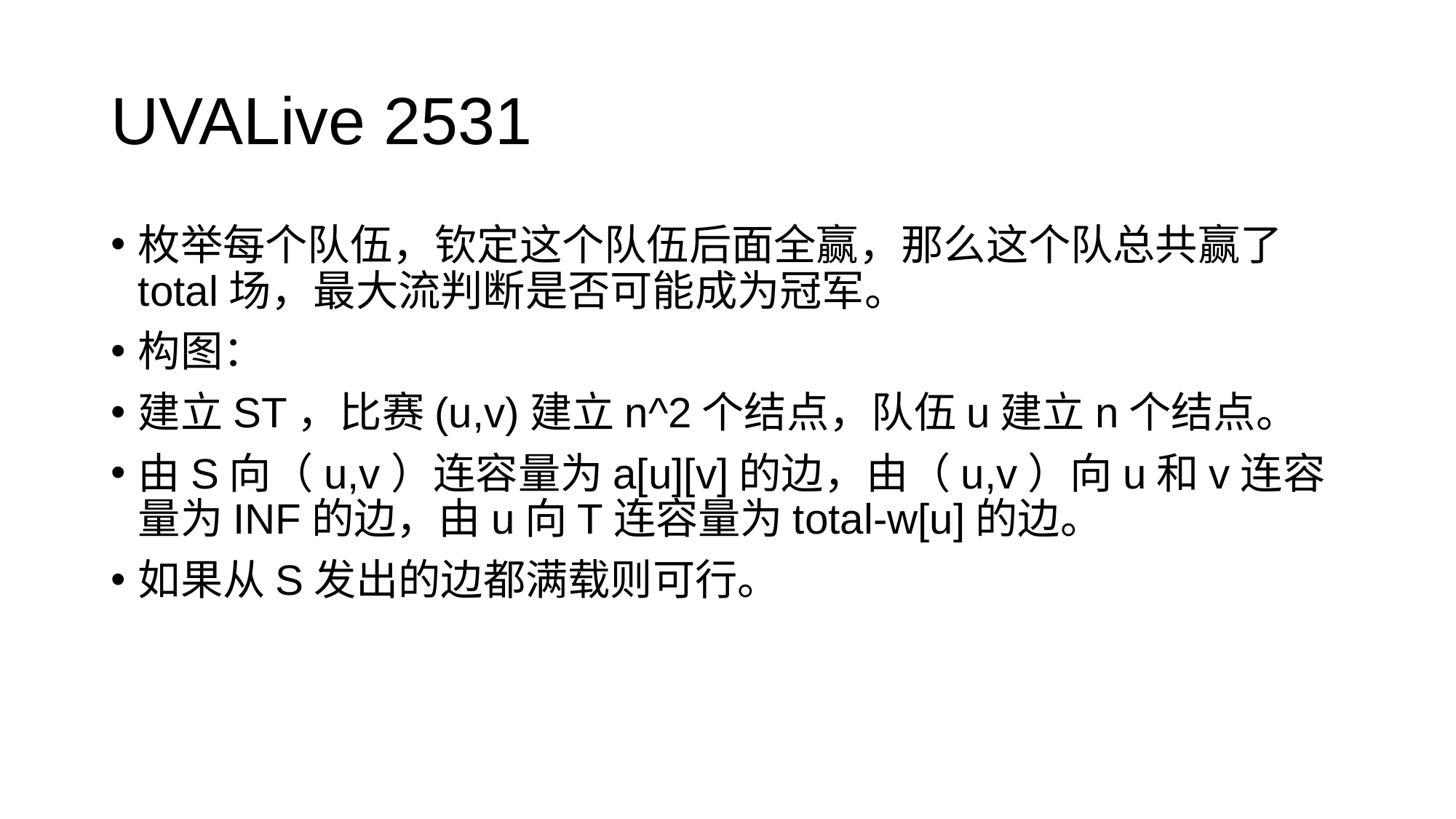

# UVALive 2531
枚举每个队伍，钦定这个队伍后面全赢，那么这个队总共赢了total场，最大流判断是否可能成为冠军。
构图：
建立ST，比赛(u,v)建立n^2个结点，队伍u建立n个结点。
由S向（u,v）连容量为a[u][v]的边，由（u,v）向u和v连容量为INF的边，由u向T连容量为total-w[u]的边。
如果从S发出的边都满载则可行。